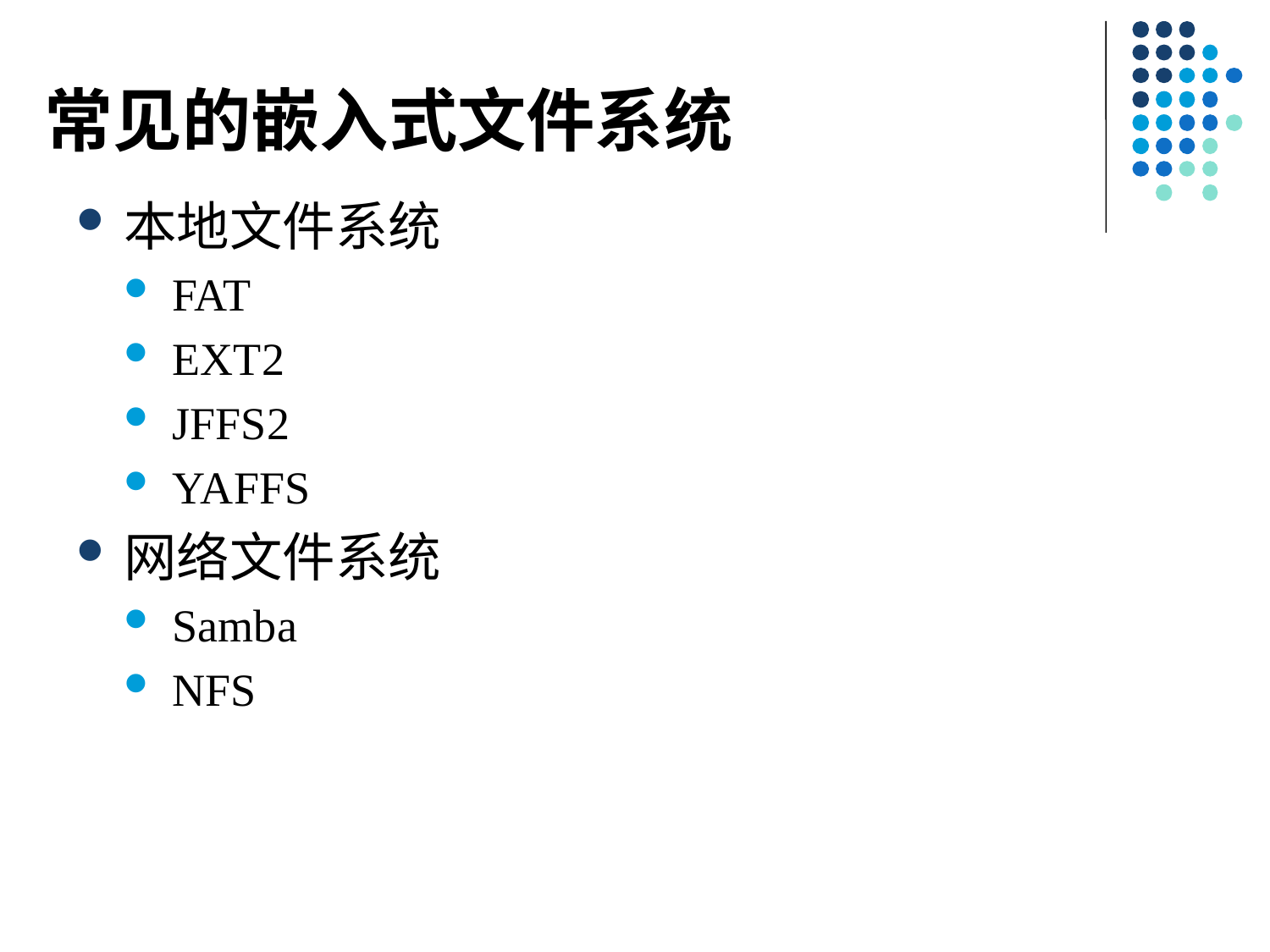

# 常见的嵌入式文件系统
本地文件系统
FAT
EXT2
JFFS2
YAFFS
网络文件系统
Samba
NFS